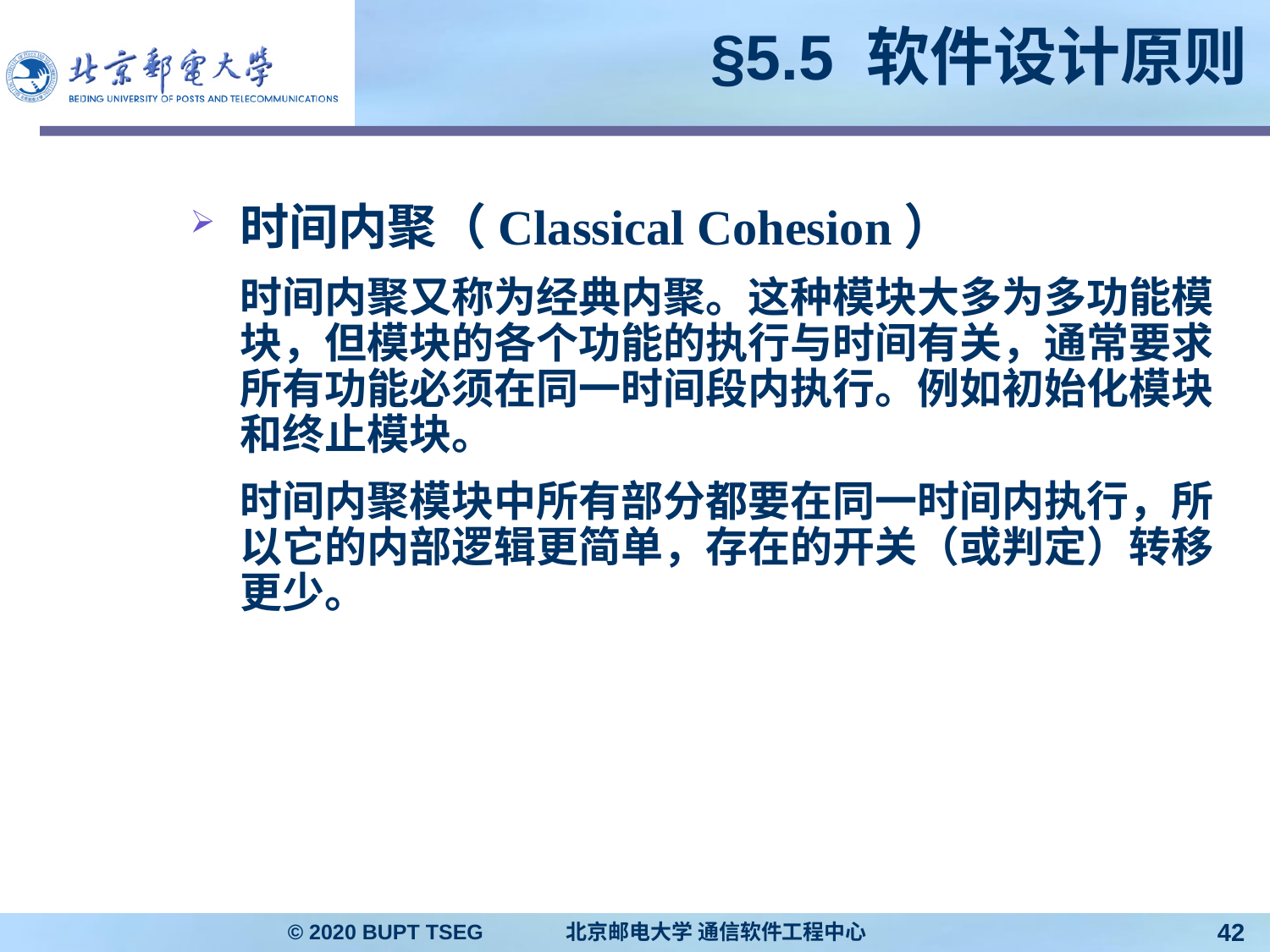

# §5.5 软件设计原则
时间内聚（Classical Cohesion）
	时间内聚又称为经典内聚。这种模块大多为多功能模块，但模块的各个功能的执行与时间有关，通常要求所有功能必须在同一时间段内执行。例如初始化模块和终止模块。
	时间内聚模块中所有部分都要在同一时间内执行，所以它的内部逻辑更简单，存在的开关（或判定）转移更少。
© 2020 BUPT TSEG             北京邮电大学 通信软件工程中心